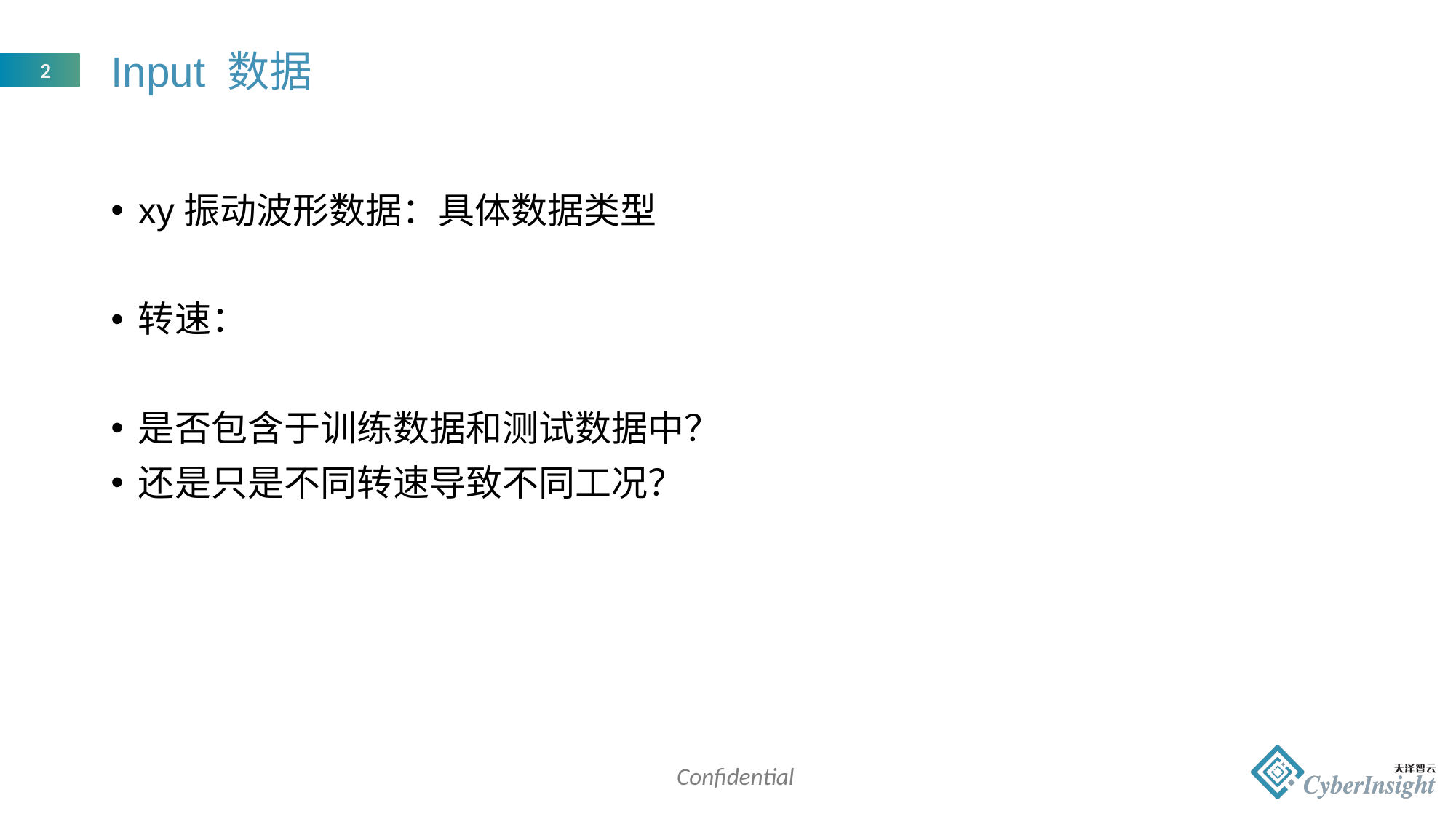

# Input 数据
xy振动波形数据：具体数据类型

转速：

是否包含于训练数据和测试数据中？
还是只是不同转速导致不同工况？